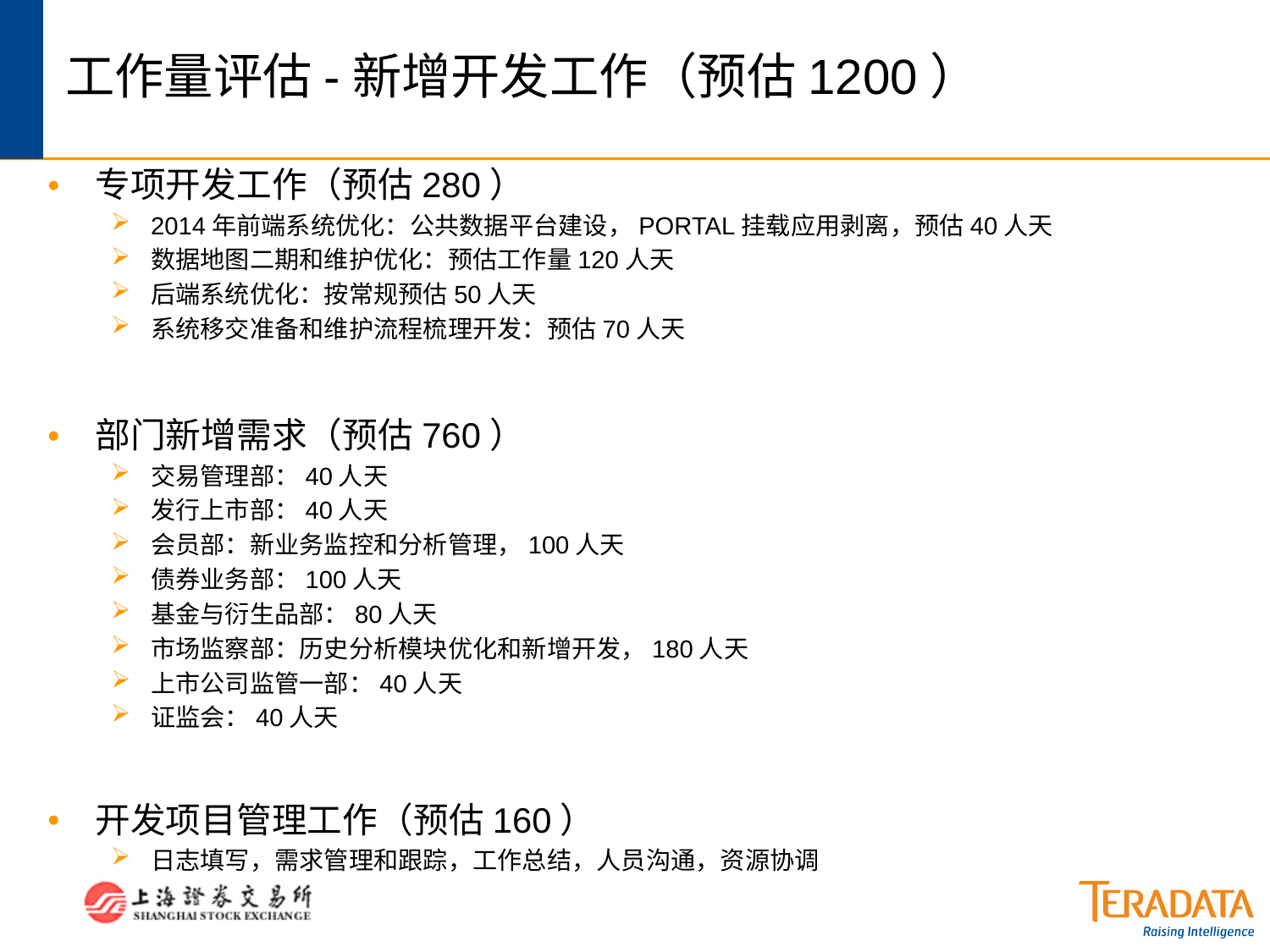

# 工作量评估-新增开发工作（预估1200）
专项开发工作（预估280）
2014年前端系统优化：公共数据平台建设，PORTAL挂载应用剥离，预估40人天
数据地图二期和维护优化：预估工作量120人天
后端系统优化：按常规预估50人天
系统移交准备和维护流程梳理开发：预估70人天

部门新增需求（预估760）
交易管理部：40人天
发行上市部：40人天
会员部：新业务监控和分析管理，100人天
债券业务部：100人天
基金与衍生品部：80人天
市场监察部：历史分析模块优化和新增开发，180人天
上市公司监管一部：40人天
证监会：40人天

开发项目管理工作（预估160）
日志填写，需求管理和跟踪，工作总结，人员沟通，资源协调